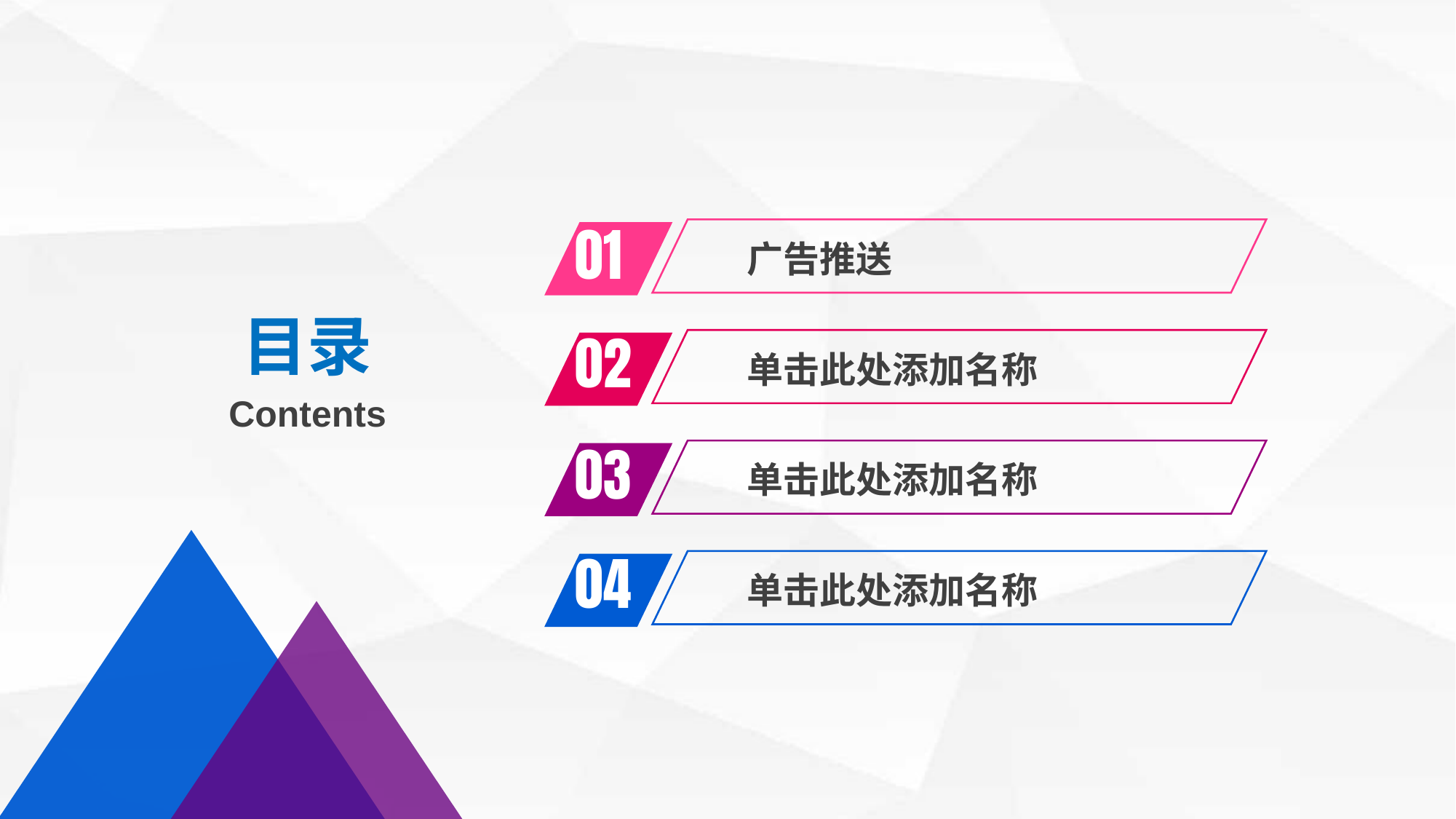

01

广告推送
02

单击此处添加名称
目录
Contents
03

单击此处添加名称

04

单击此处添加名称